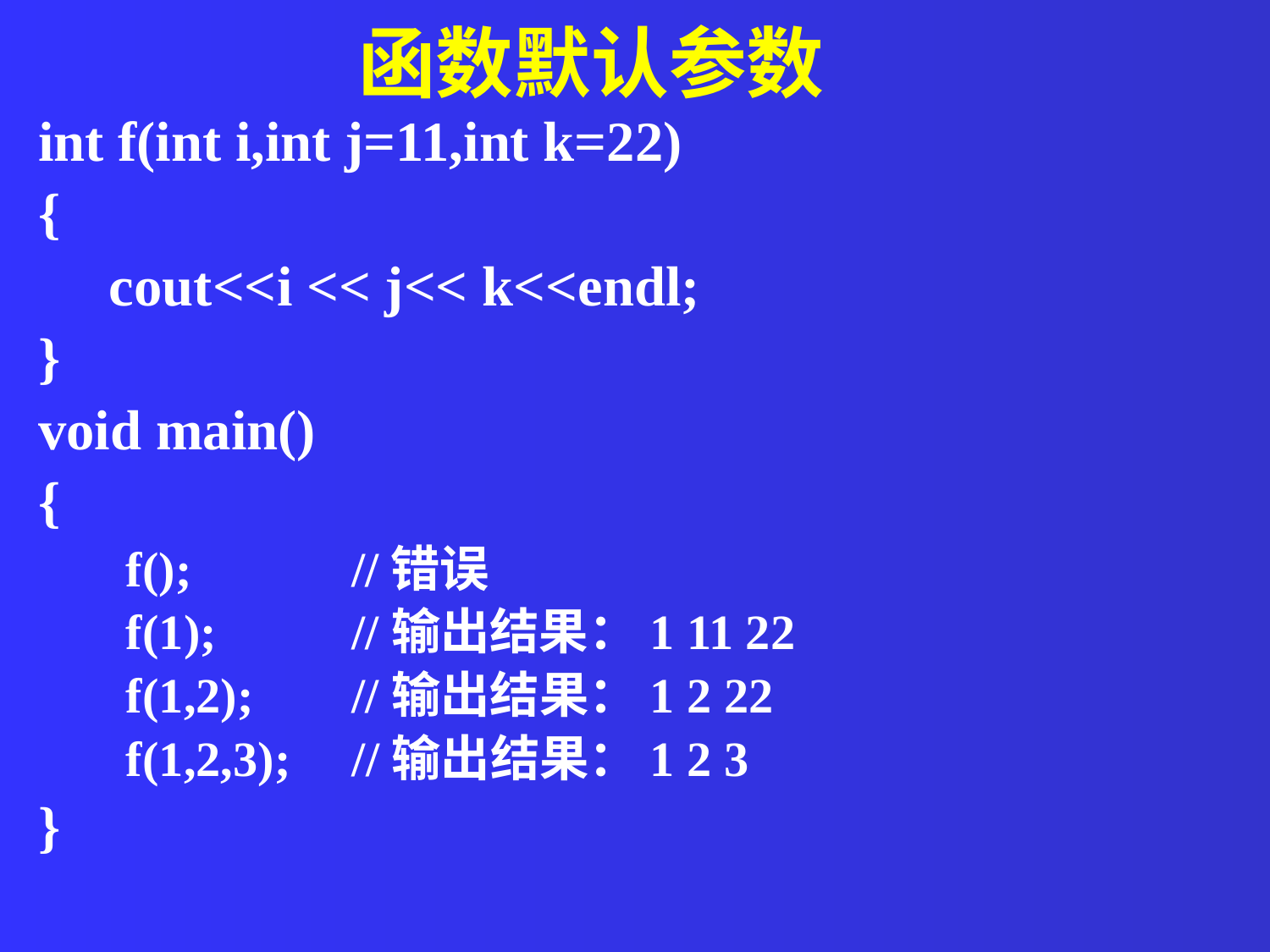

函数默认参数
int f(int i,int j=11,int k=22)
{
     cout<<i << j<< k<<endl;
}
void main()
{
  f();             //错误
  f(1);           //输出结果：1 11 22
  f(1,2);        //输出结果：1 2 22
  f(1,2,3);     //输出结果：1 2 3
}